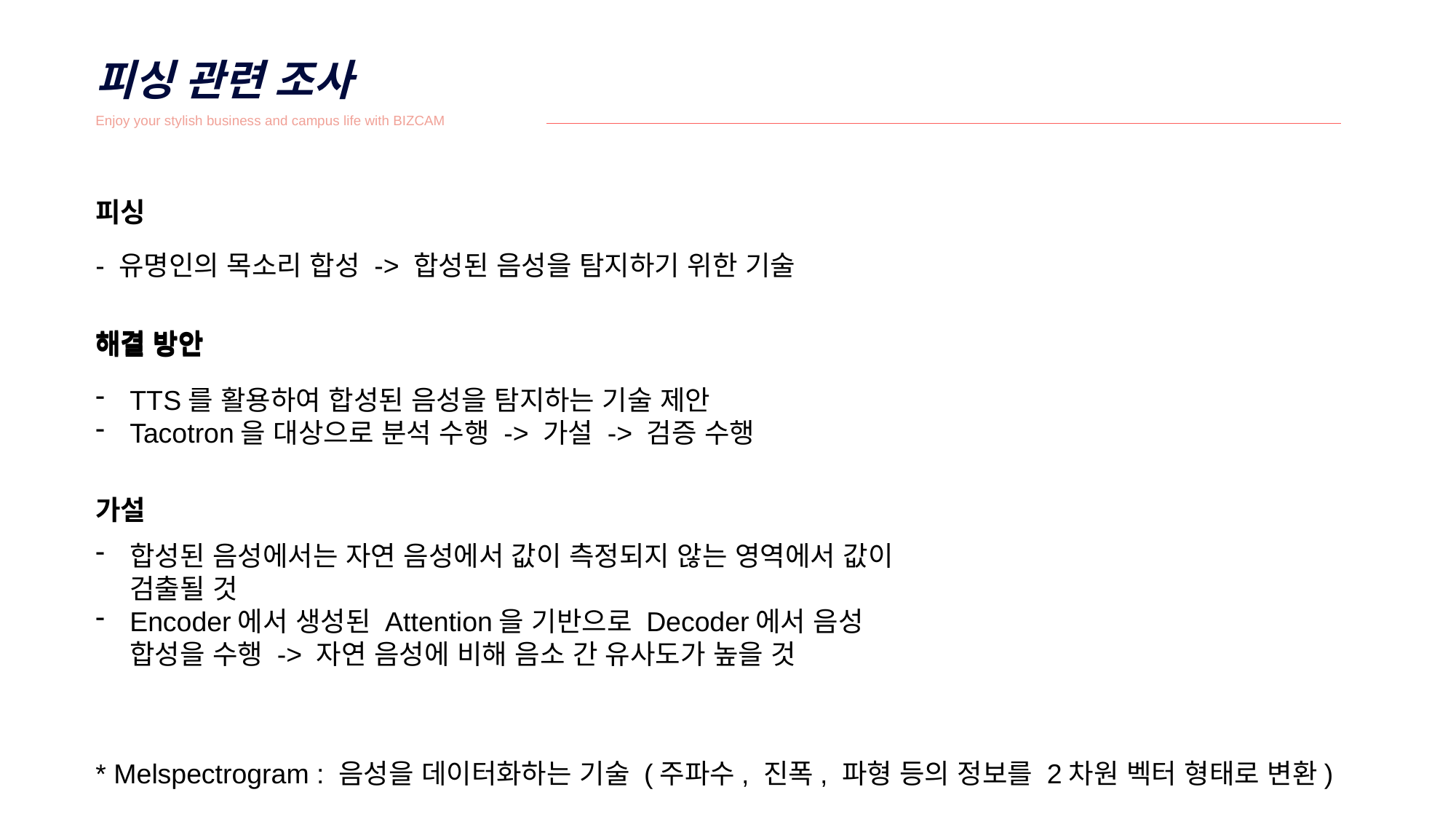

피싱 관련 조사
Enjoy your stylish business and campus life with BIZCAM
피싱
- 유명인의 목소리 합성 -> 합성된 음성을 탐지하기 위한 기술
해결 방안
해결 방안
TTS를 활용하여 합성된 음성을 탐지하는 기술 제안
Tacotron을 대상으로 분석 수행 -> 가설 -> 검증 수행
가설
합성된 음성에서는 자연 음성에서 값이 측정되지 않는 영역에서 값이 검출될 것
Encoder에서 생성된 Attention을 기반으로 Decoder에서 음성 합성을 수행 -> 자연 음성에 비해 음소 간 유사도가 높을 것
* Melspectrogram : 음성을 데이터화하는 기술 (주파수, 진폭, 파형 등의 정보를 2차원 벡터 형태로 변환)